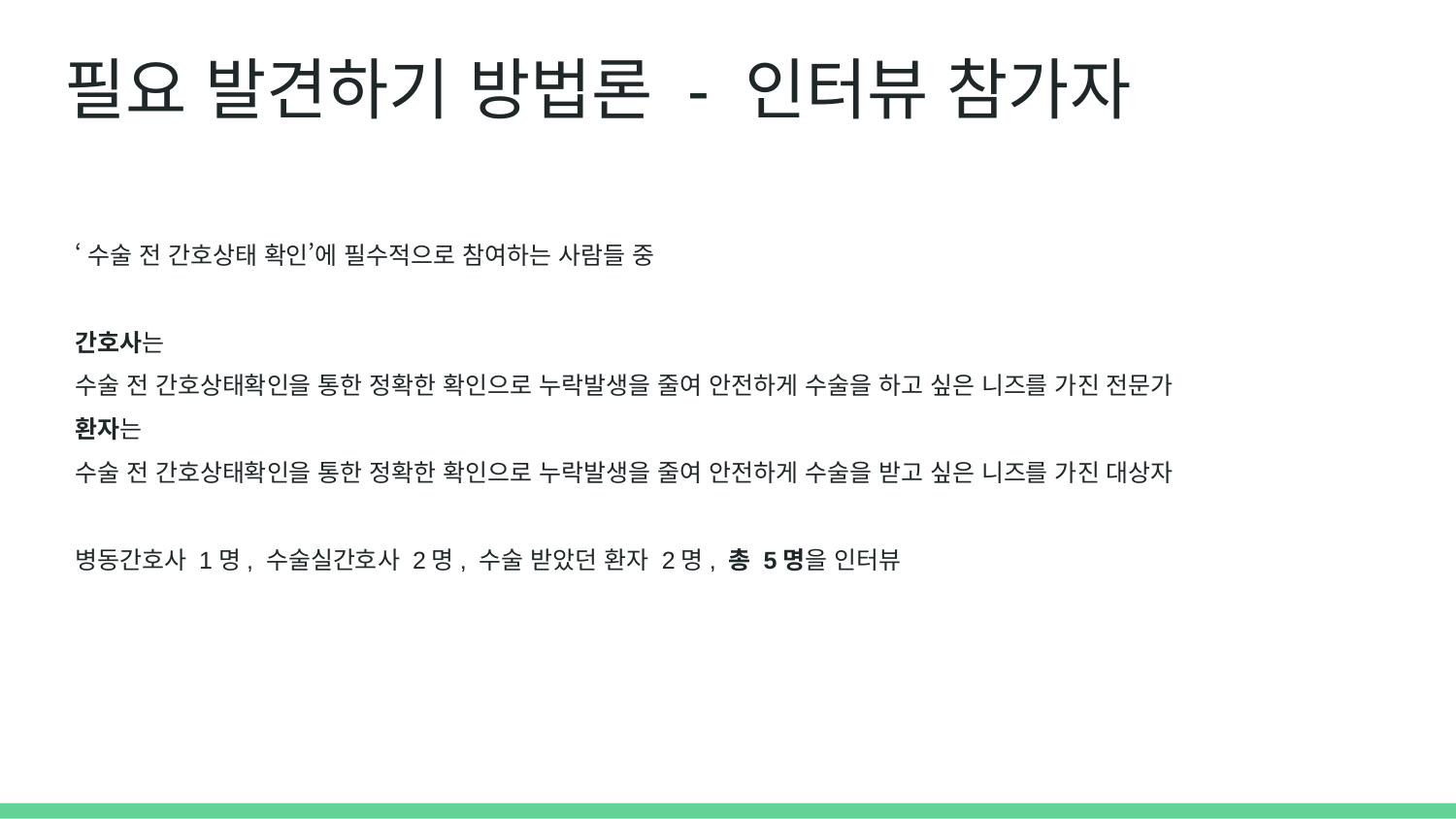

# 필요 발견하기 방법론 - 인터뷰 참가자
‘수술 전 간호상태 확인’에 필수적으로 참여하는 사람들 중

간호사는
수술 전 간호상태확인을 통한 정확한 확인으로 누락발생을 줄여 안전하게 수술을 하고 싶은 니즈를 가진 전문가
환자는
수술 전 간호상태확인을 통한 정확한 확인으로 누락발생을 줄여 안전하게 수술을 받고 싶은 니즈를 가진 대상자

병동간호사 1명, 수술실간호사 2명, 수술 받았던 환자 2명, 총 5명을 인터뷰